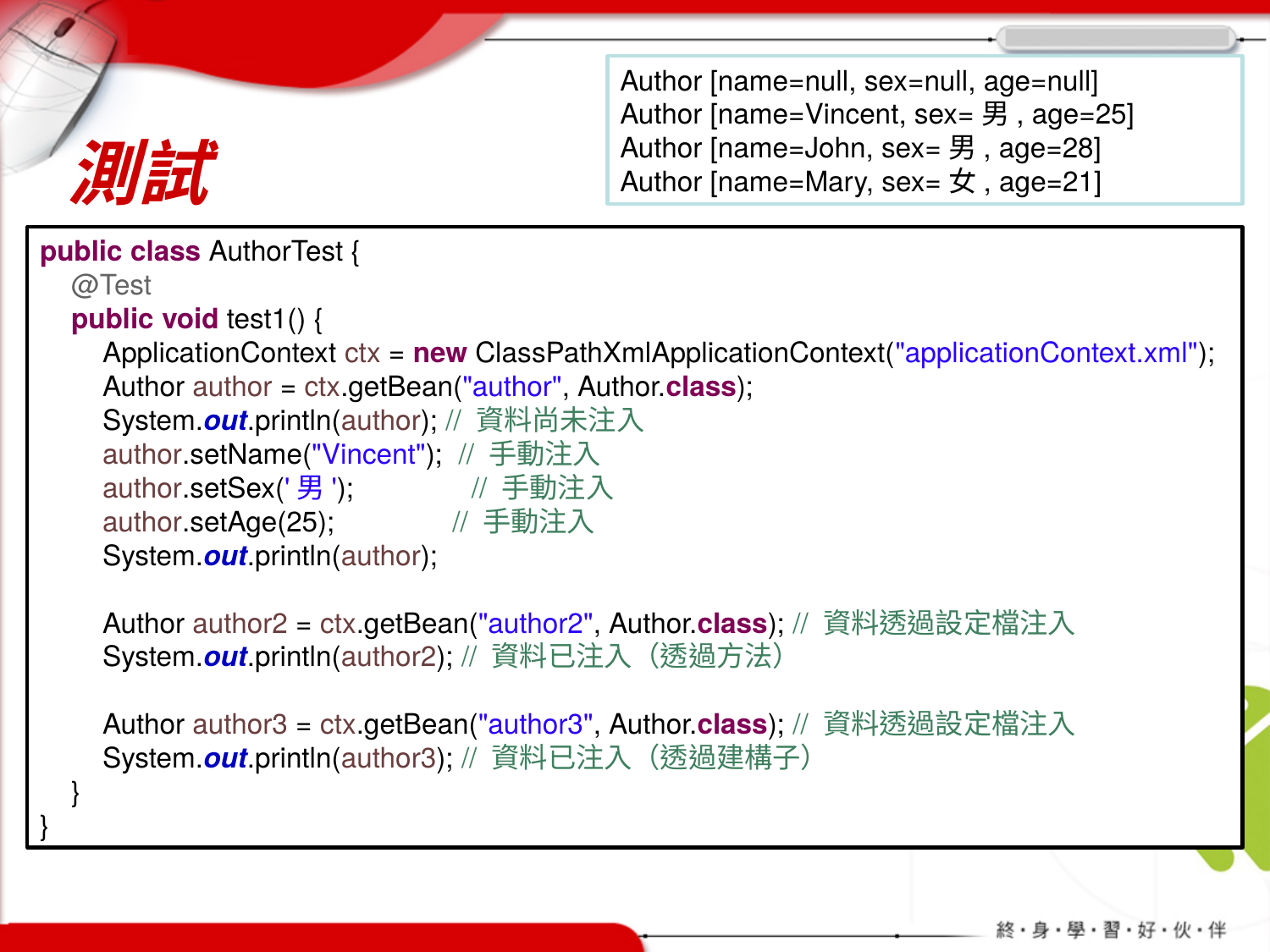

Author [name=null, sex=null, age=null]
Author [name=Vincent, sex=男, age=25]
Author [name=John, sex=男, age=28]
Author [name=Mary, sex=女, age=21]
# 測試
public class AuthorTest {
    @Test
    public void test1() {
        ApplicationContext ctx = new ClassPathXmlApplicationContext("applicationContext.xml");
        Author author = ctx.getBean("author", Author.class);
        System.out.println(author); // 資料尚未注入
        author.setName("Vincent");  // 手動注入
        author.setSex('男');               // 手動注入
        author.setAge(25);               // 手動注入
        System.out.println(author);

        Author author2 = ctx.getBean("author2", Author.class); // 資料透過設定檔注入
        System.out.println(author2); // 資料已注入（透過方法）

        Author author3 = ctx.getBean("author3", Author.class); // 資料透過設定檔注入
        System.out.println(author3); // 資料已注入（透過建構子）
    }
}